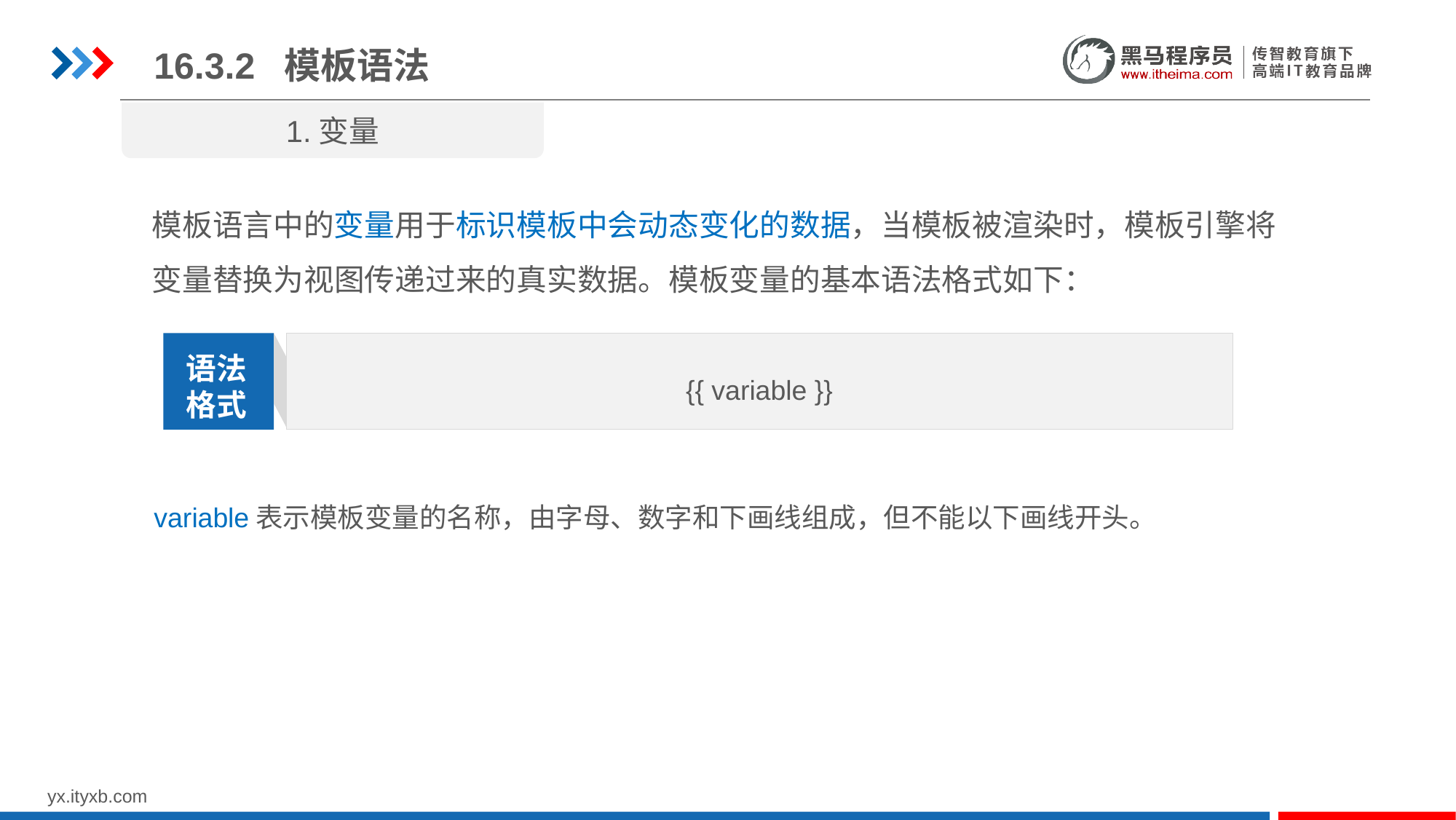

16.3.2  模板语法

1.变量
模板语言中的变量用于标识模板中会动态变化的数据，当模板被渲染时，模板引擎将变量替换为视图传递过来的真实数据。模板变量的基本语法格式如下：

{{ variable }}

语法格式
variable表示模板变量的名称，由字母、数字和下画线组成，但不能以下画线开头。